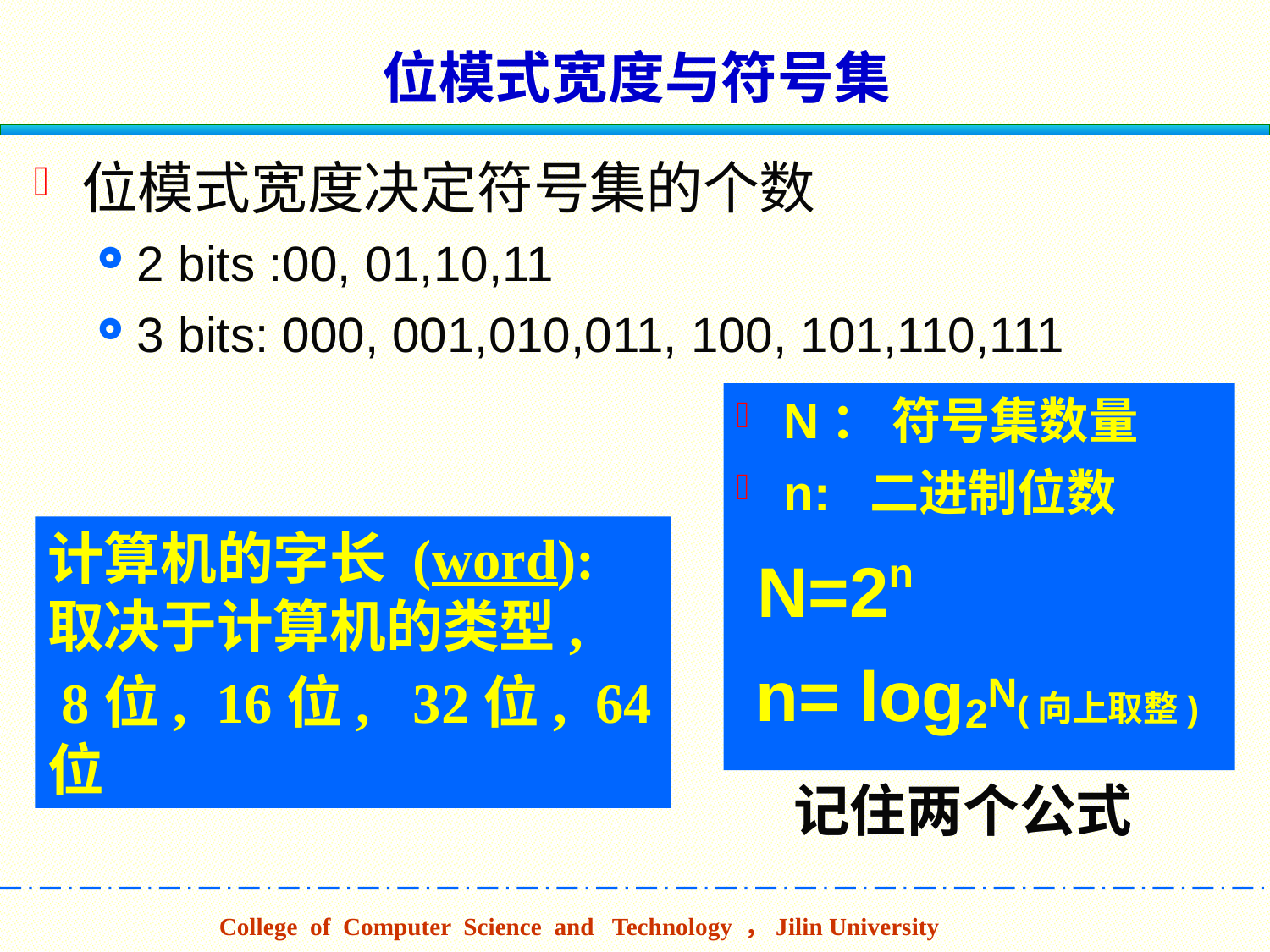

位模式宽度与符号集
位模式宽度决定符号集的个数
2 bits :00, 01,10,11
3 bits: 000, 001,010,011, 100, 101,110,111
N： 符号集数量
n:  二进制位数
 N=2n
 n= log2N(向上取整)
计算机的字长 (word):   取决于计算机的类型,
 8位,  16位,   32位,  64位
记住两个公式